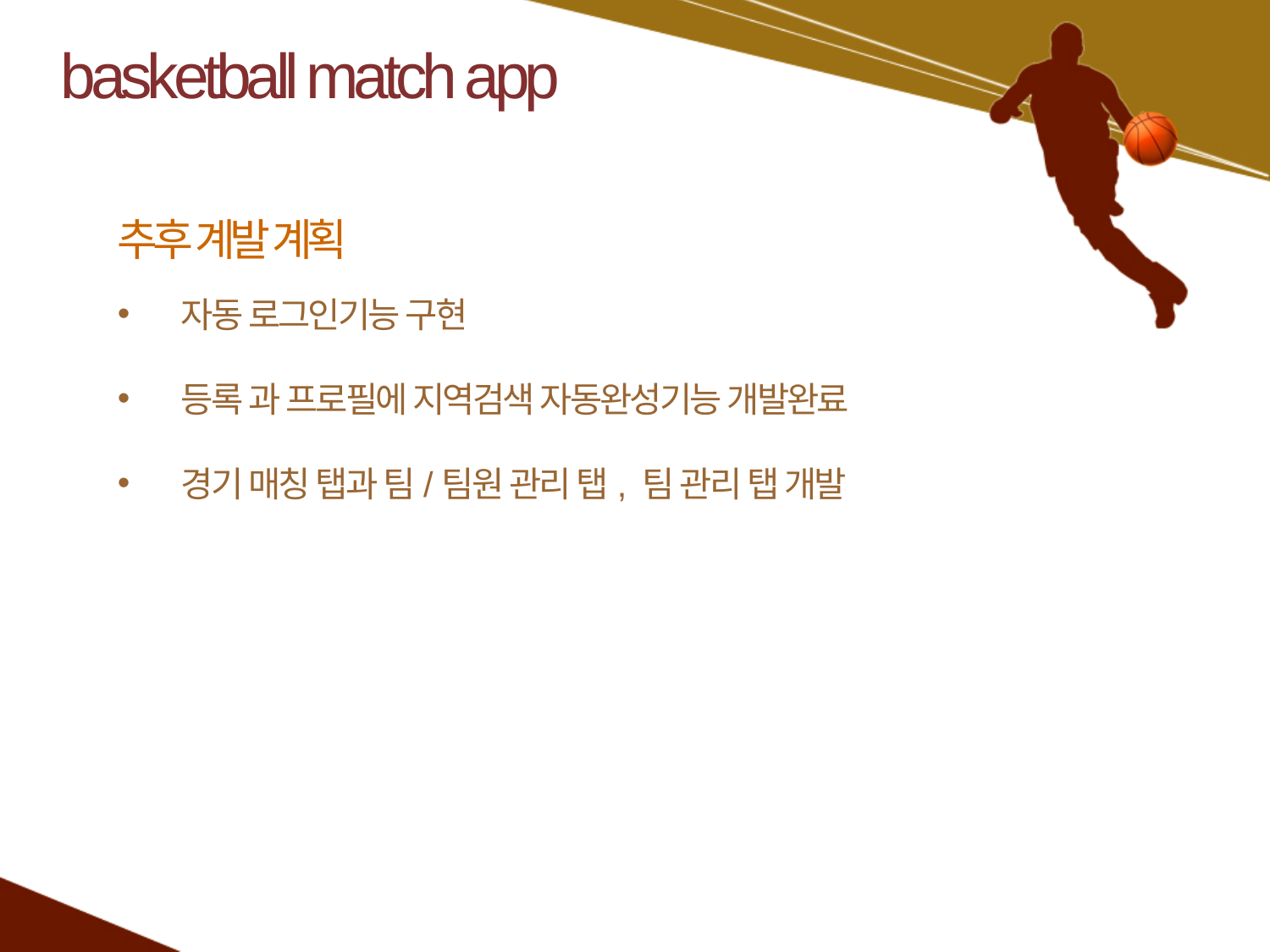

basketball match app
추후 계발 계획
자동 로그인기능 구현

등록 과 프로필에 지역검색 자동완성기능 개발완료

경기 매칭 탭과 팀/팀원 관리 탭, 팀 관리 탭 개발